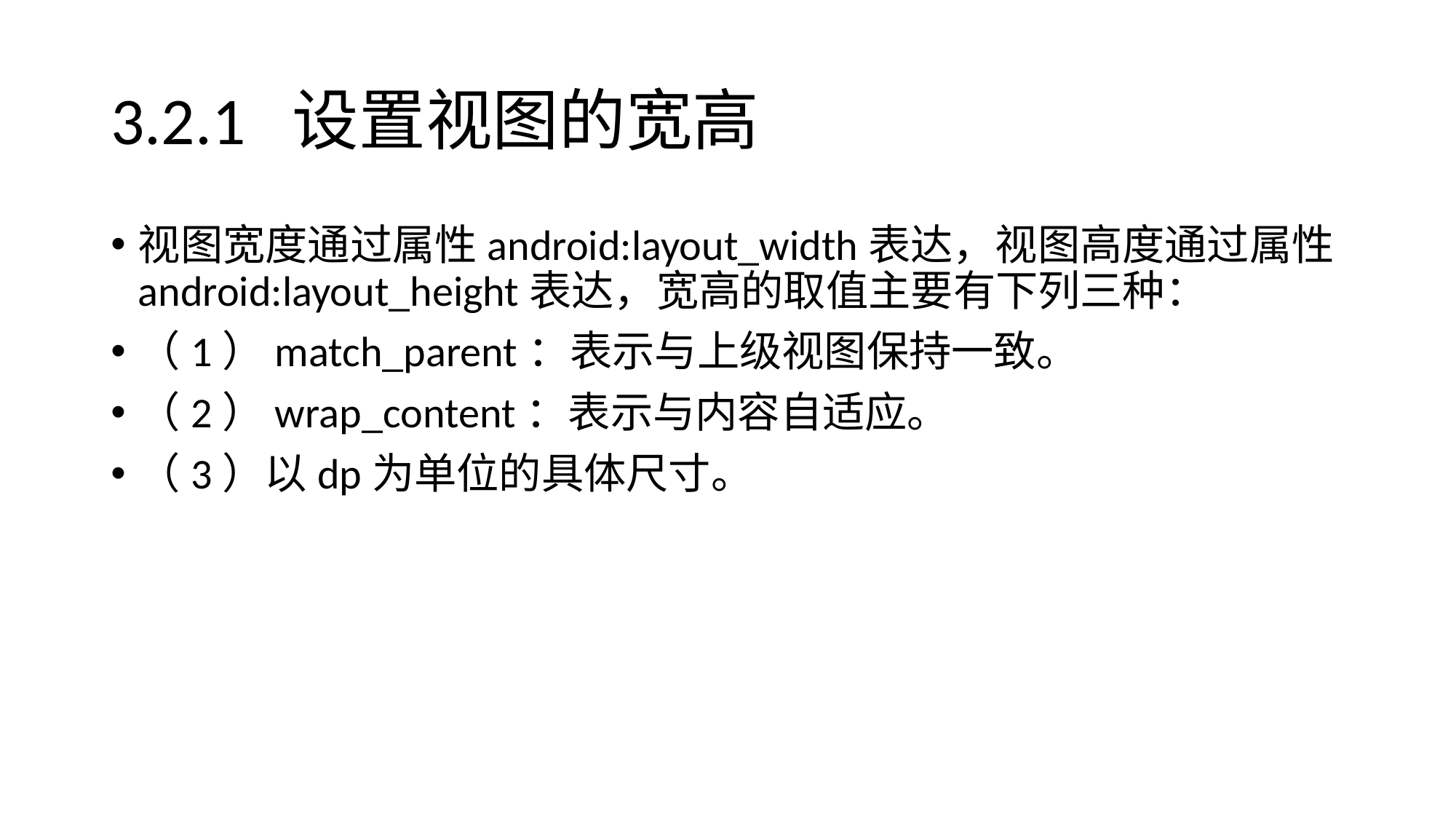

# 3.2.1  设置视图的宽高
视图宽度通过属性android:layout_width表达，视图高度通过属性android:layout_height表达，宽高的取值主要有下列三种：
（1）match_parent：表示与上级视图保持一致。
（2）wrap_content：表示与内容自适应。
（3）以dp为单位的具体尺寸。